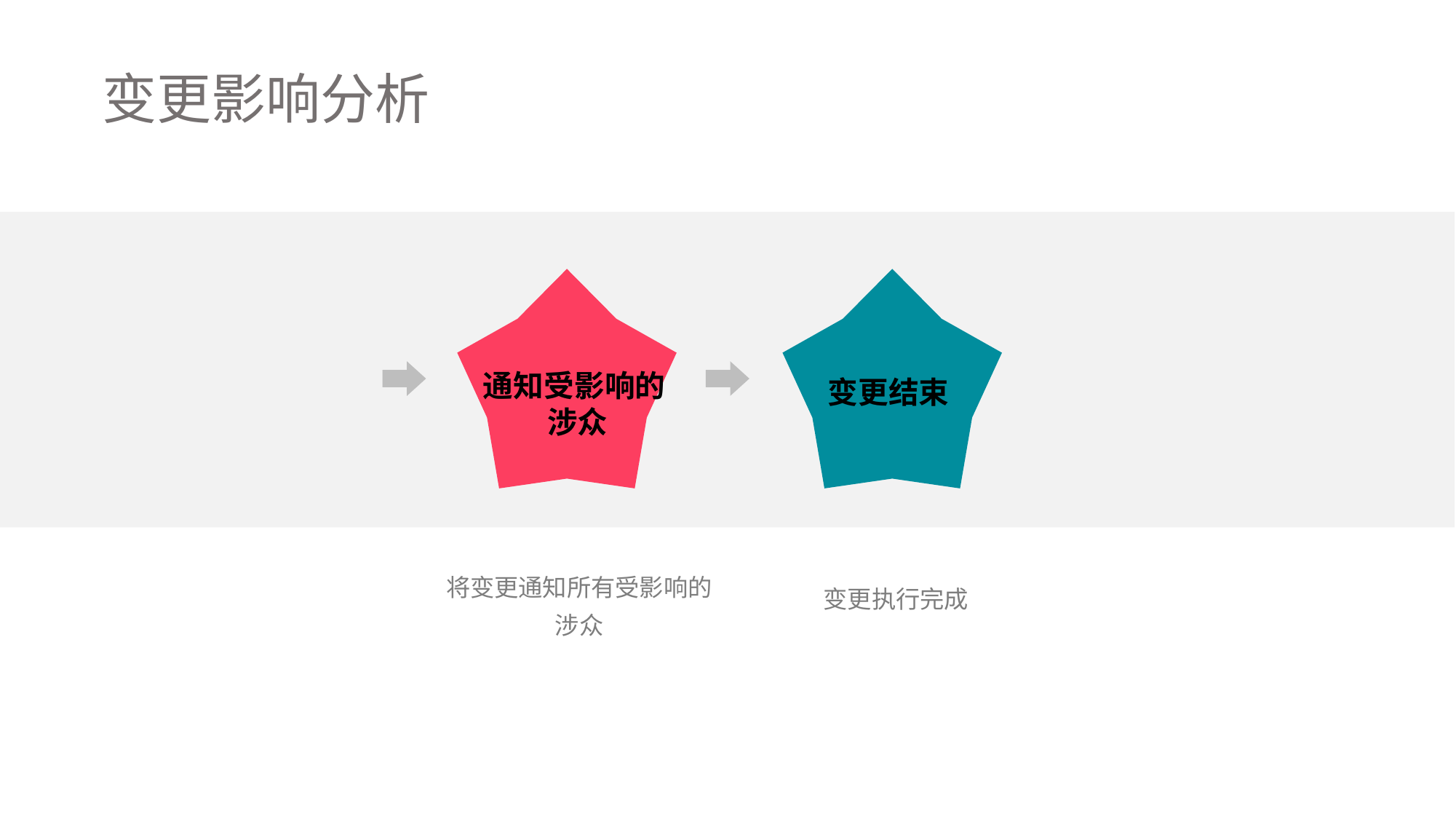

变更影响分析

通知受影响的  涉众

变更结束
将变更通知所有受影响的涉众
变更执行完成